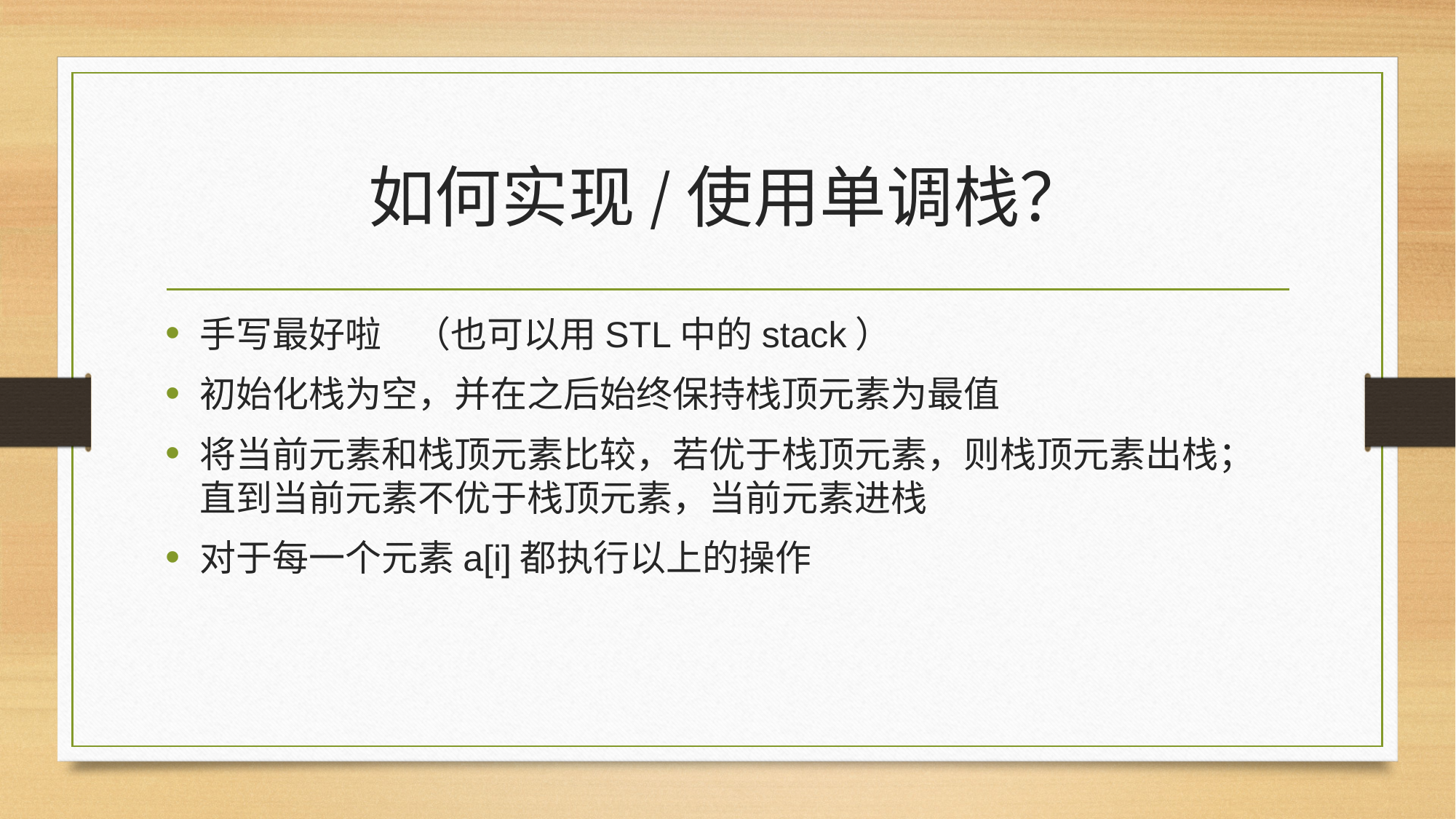

# 如何实现/使用单调栈？
手写最好啦    （也可以用STL中的stack）
初始化栈为空，并在之后始终保持栈顶元素为最值
将当前元素和栈顶元素比较，若优于栈顶元素，则栈顶元素出栈；直到当前元素不优于栈顶元素，当前元素进栈
对于每一个元素a[i]都执行以上的操作